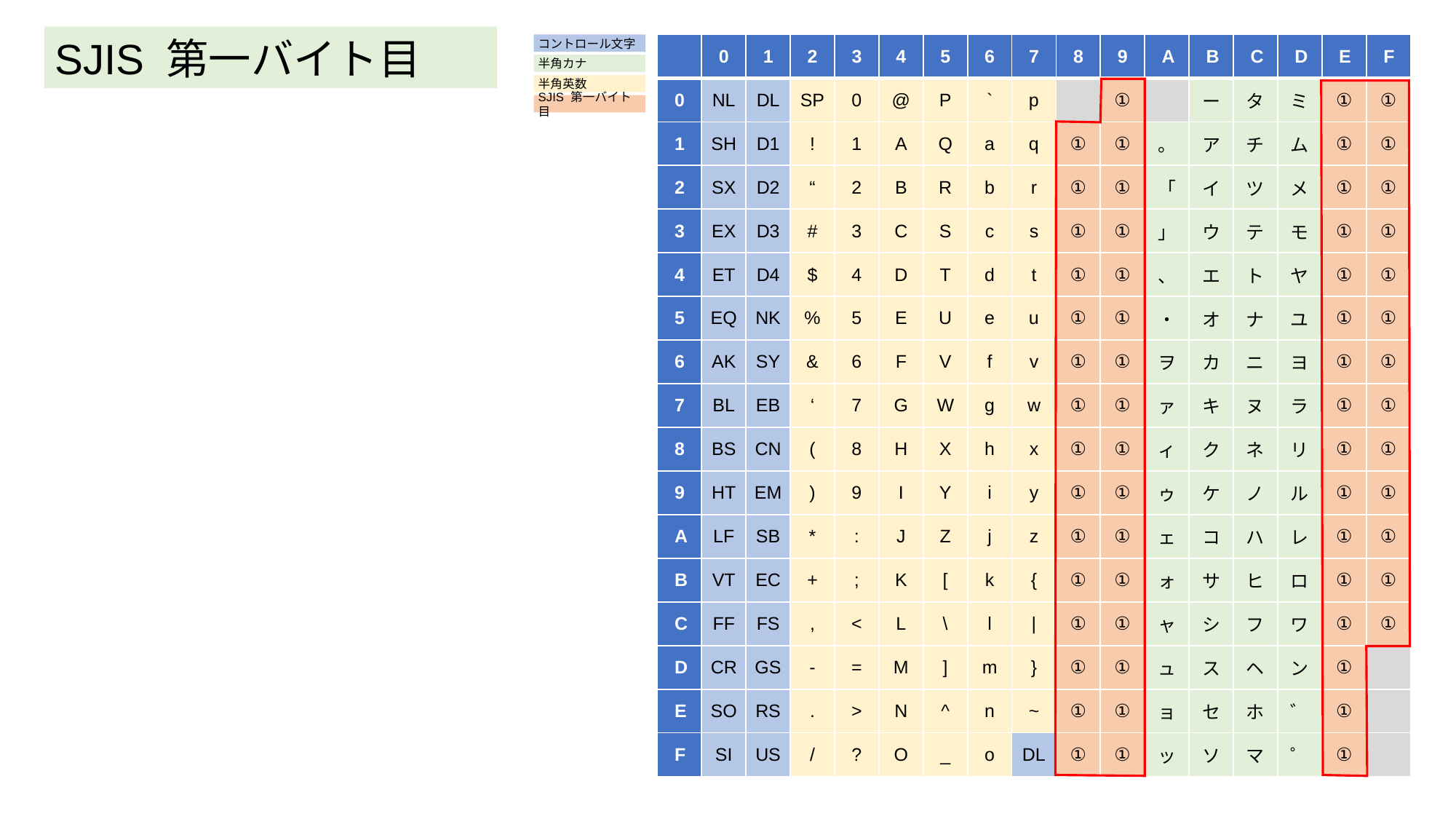

SJIS 第一バイト目
コントロール文字
|  | 0 | 1 | 2 | 3 | 4 | 5 | 6 | 7 | 8 | 9 | A | B | C | D | E | F |
| --- | --- | --- | --- | --- | --- | --- | --- | --- | --- | --- | --- | --- | --- | --- | --- | --- |
| 0 | NL | DL | SP | 0 | @ | P | ` | p |  | ① |  | ー | タ | ミ | ① | ① |
| 1 | SH | D1 | ! | 1 | A | Q | a | q | ① | ① | 。 | ア | チ | ム | ① | ① |
| 2 | SX | D2 | “ | 2 | B | R | b | r | ① | ① | 「 | イ | ツ | メ | ① | ① |
| 3 | EX | D3 | # | 3 | C | S | c | s | ① | ① | 」 | ウ | テ | モ | ① | ① |
| 4 | ET | D4 | $ | 4 | D | T | d | t | ① | ① | 、 | エ | ト | ヤ | ① | ① |
| 5 | EQ | NK | % | 5 | E | U | e | u | ① | ① | ・ | オ | ナ | ユ | ① | ① |
| 6 | AK | SY | & | 6 | F | V | f | v | ① | ① | ヲ | カ | ニ | ヨ | ① | ① |
| 7 | BL | EB | ‘ | 7 | G | W | g | w | ① | ① | ァ | キ | ヌ | ラ | ① | ① |
| 8 | BS | CN | ( | 8 | H | X | h | x | ① | ① | ィ | ク | ネ | リ | ① | ① |
| 9 | HT | EM | ) | 9 | I | Y | i | y | ① | ① | ゥ | ケ | ノ | ル | ① | ① |
| A | LF | SB | \* | : | J | Z | j | z | ① | ① | ェ | コ | ハ | レ | ① | ① |
| B | VT | EC | + | ; | K | [ | k | { | ① | ① | ォ | サ | ヒ | ロ | ① | ① |
| C | FF | FS | , | < | L | \ | l | | | ① | ① | ャ | シ | フ | ワ | ① | ① |
| D | CR | GS | - | = | M | ] | m | } | ① | ① | ュ | ス | ヘ | ン | ① |  |
| E | SO | RS | . | > | N | ^ | n | ~ | ① | ① | ョ | セ | ホ | ゛ | ① |  |
| F | SI | US | / | ? | O | \_ | o | DL | ① | ① | ッ | ソ | マ | ゜ | ① |  |
半角カナ
半角英数

SJIS 第一バイト目